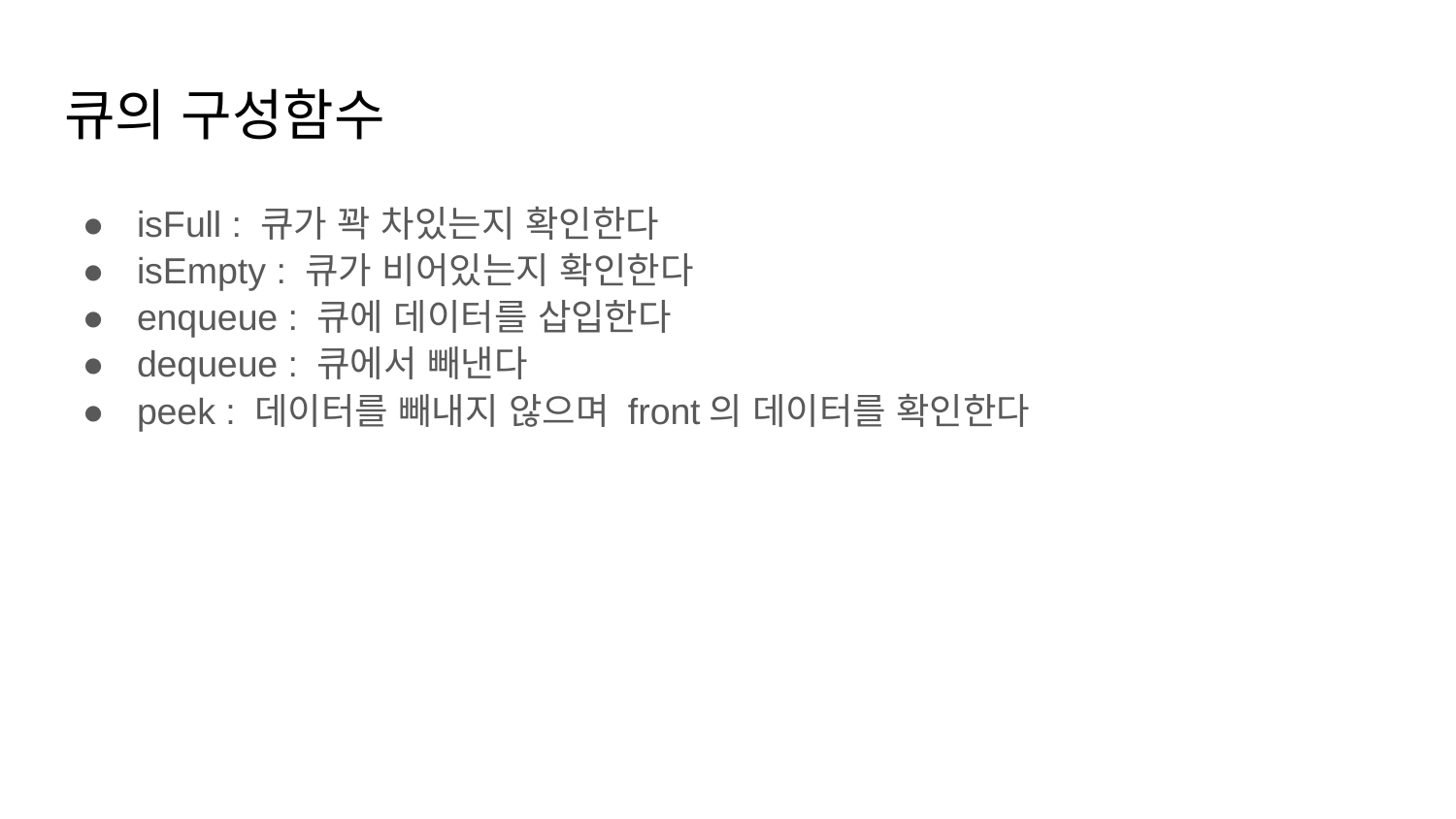

# 큐의 구성함수
isFull : 큐가 꽉 차있는지 확인한다
isEmpty : 큐가 비어있는지 확인한다
enqueue : 큐에 데이터를 삽입한다
dequeue : 큐에서 빼낸다
peek : 데이터를 빼내지 않으며 front의 데이터를 확인한다